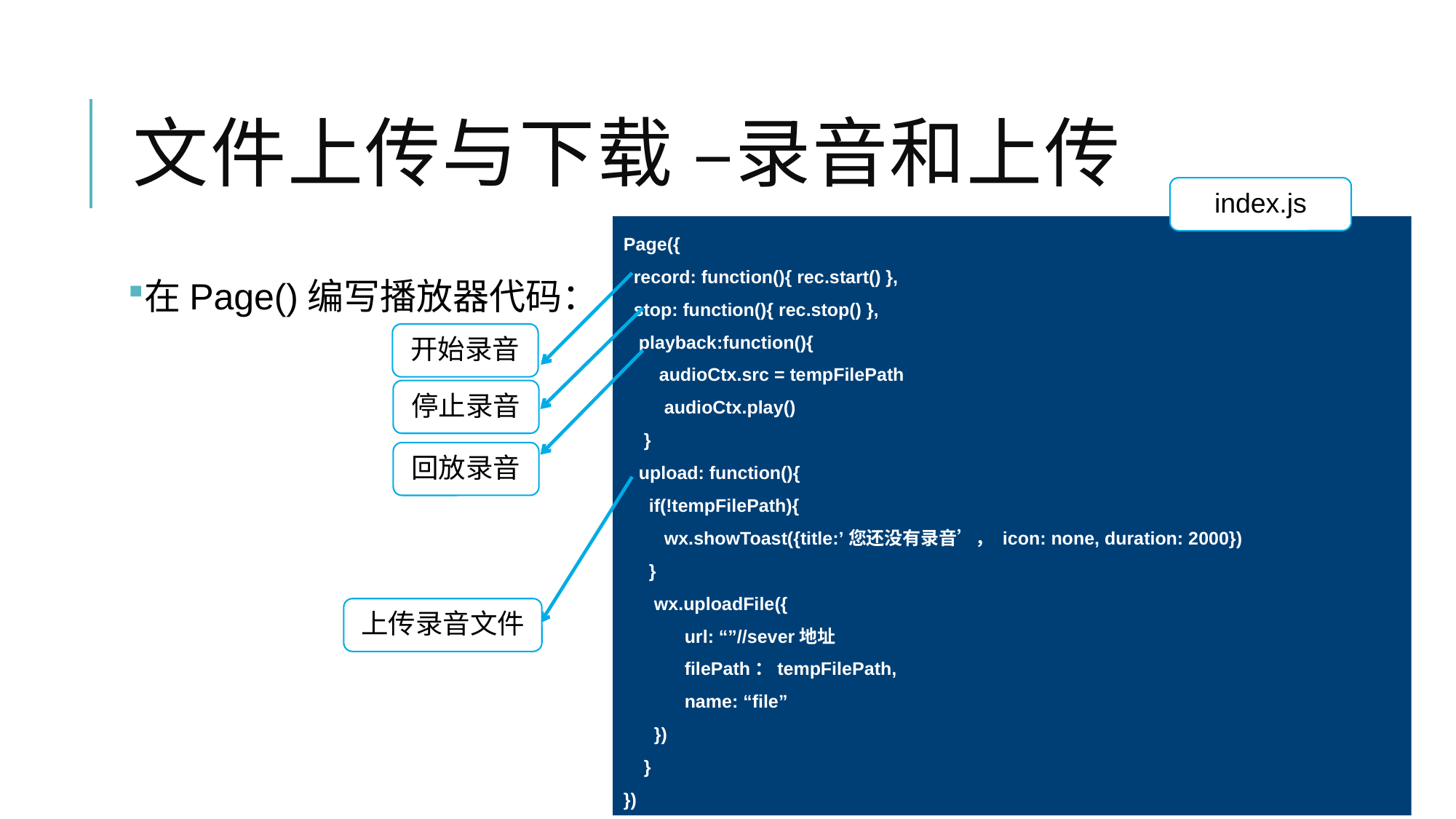

# 文件上传与下载 –录音和上传
index.js
Page({
  record: function(){ rec.start() },
  stop: function(){ rec.stop() },
   playback:function(){
       audioCtx.src = tempFilePath
        audioCtx.play()
    }
   upload: function(){
     if(!tempFilePath){
        wx.showToast({title:’您还没有录音’， icon: none, duration: 2000})
     }
      wx.uploadFile({
            url: “”//sever地址
            filePath：tempFilePath,
            name: “file”
      })
    }
})
在Page()编写播放器代码：
开始录音
停止录音
回放录音

上传录音文件